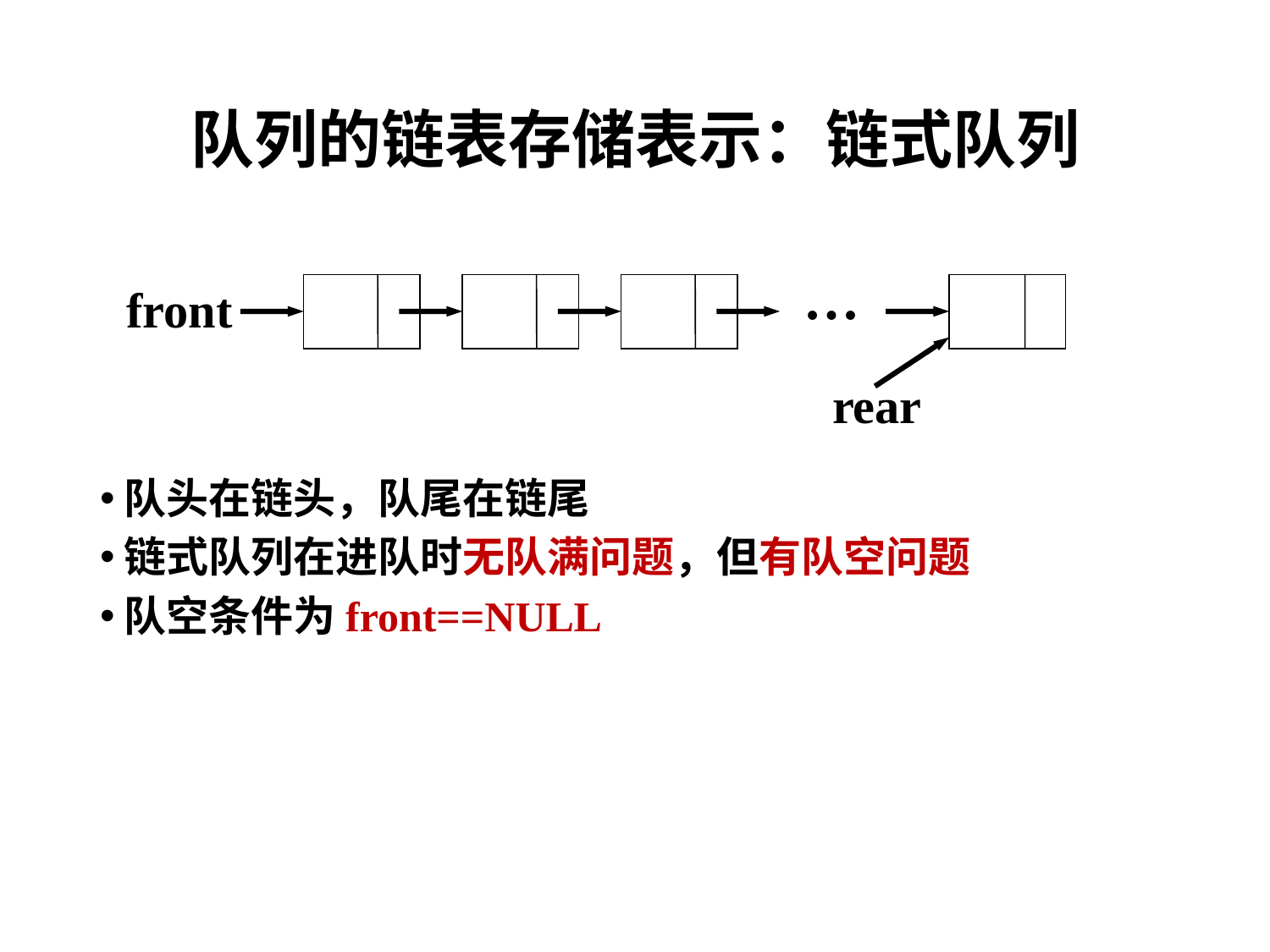

# 队列的链表存储表示：链式队列
…
front

rear
队头在链头，队尾在链尾
链式队列在进队时无队满问题，但有队空问题
队空条件为front==NULL